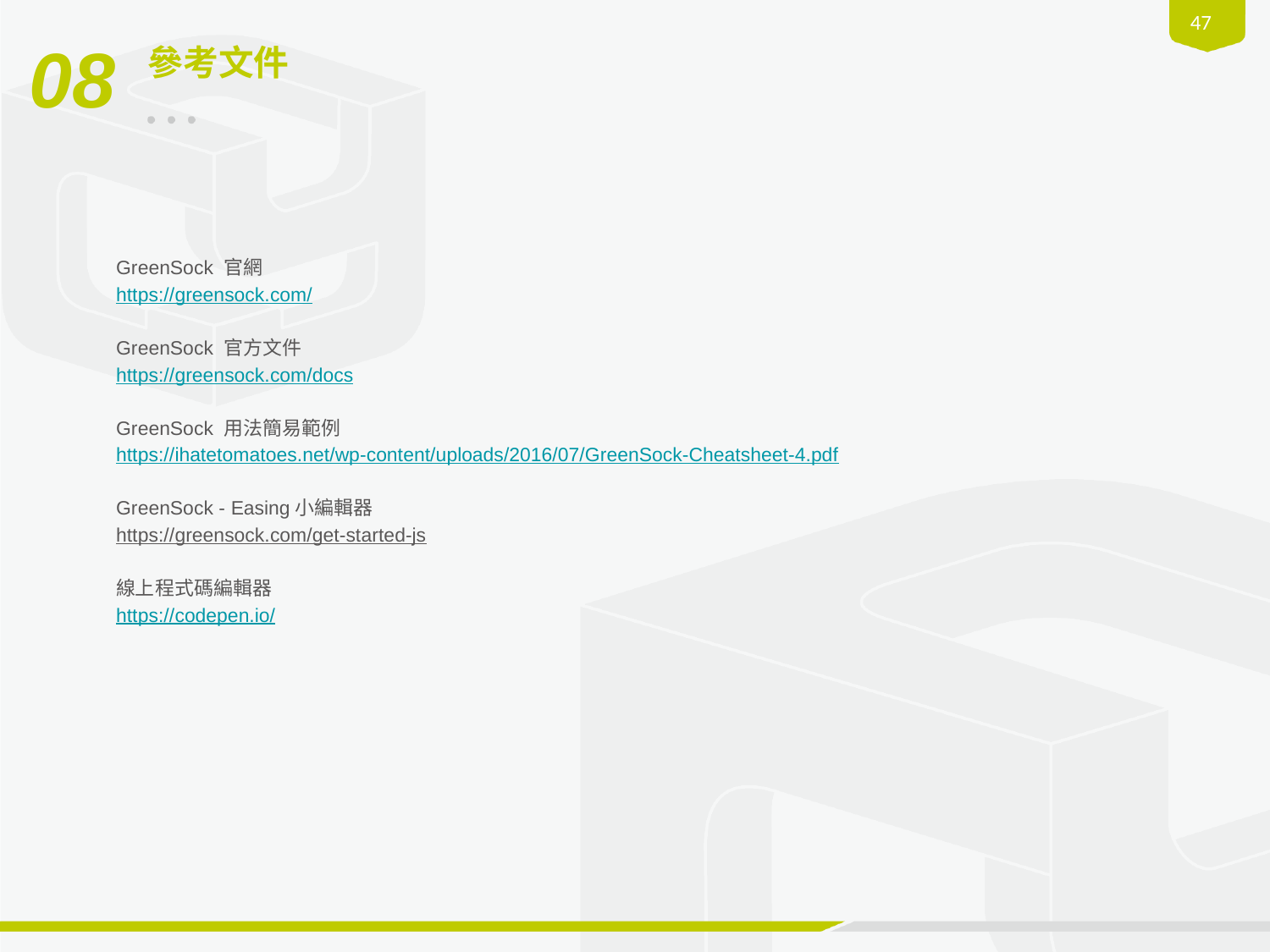

47
08
參考文件
GreenSock 官網
https://greensock.com/
GreenSock 官方文件
https://greensock.com/docs
GreenSock 用法簡易範例
https://ihatetomatoes.net/wp-content/uploads/2016/07/GreenSock-Cheatsheet-4.pdf

GreenSock - Easing小編輯器
https://greensock.com/get-started-js
線上程式碼編輯器
https://codepen.io/